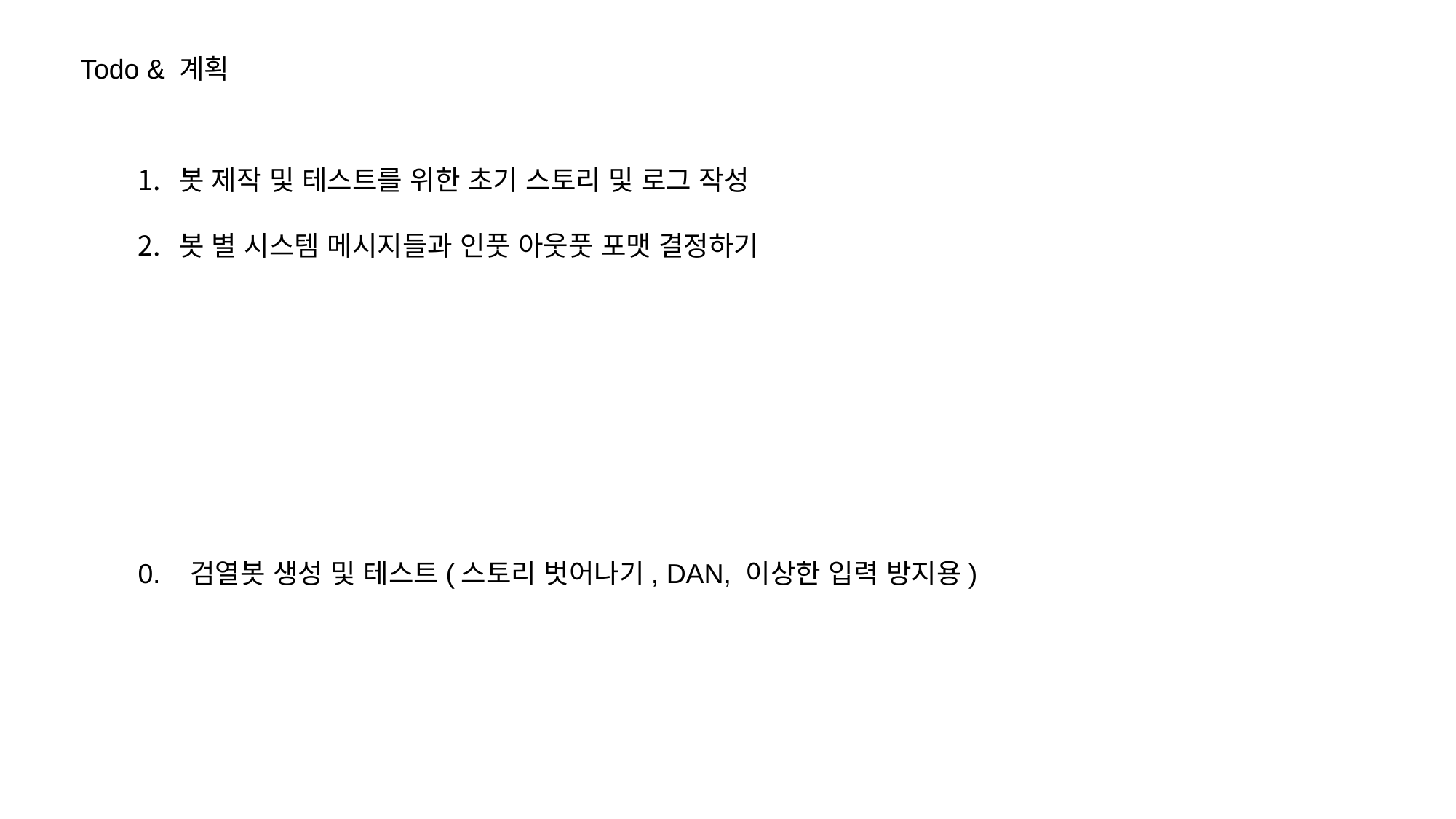

Todo & 계획
봇 제작 및 테스트를 위한 초기 스토리 및 로그 작성

봇 별 시스템 메시지들과 인풋 아웃풋 포맷 결정하기

0.   검열봇 생성 및 테스트(스토리 벗어나기, DAN, 이상한 입력 방지용)